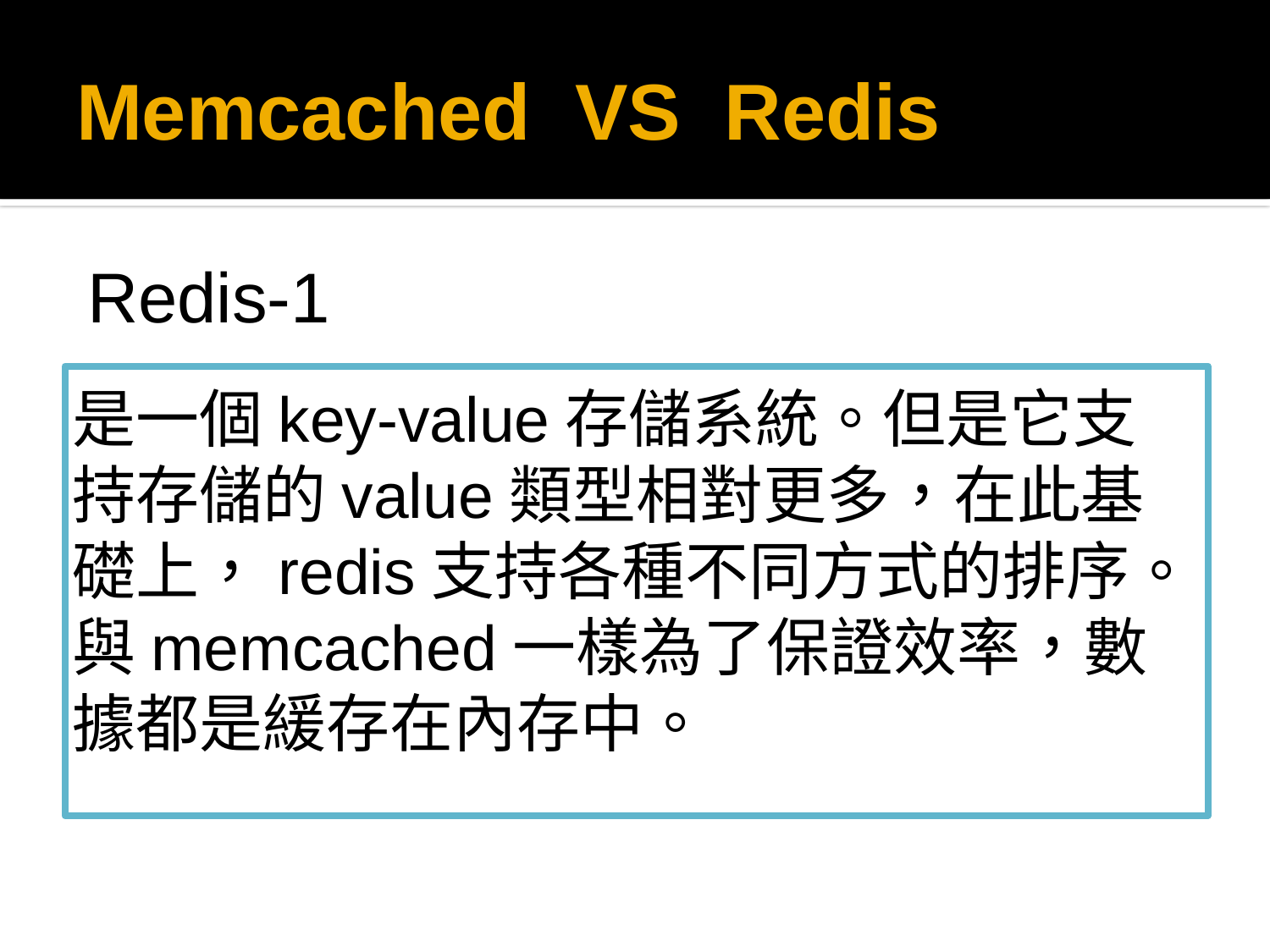

# Memcached  VS  Redis
Redis-1
是一個key-value存儲系統。但是它支持存儲的value類型相對更多，在此基礎上，redis支持各種不同方式的排序。與memcached一樣為了保證效率，數據都是緩存在內存中。